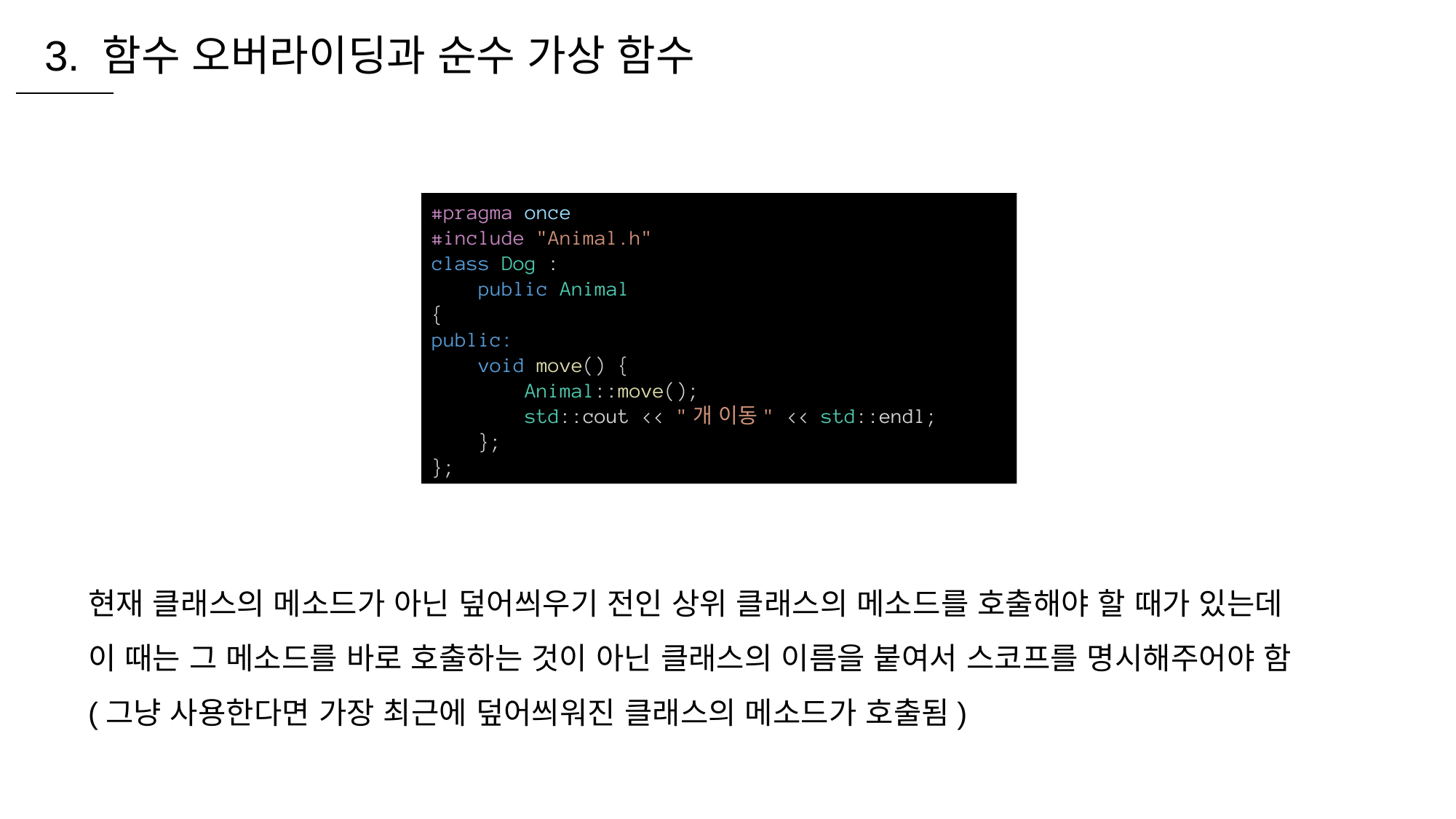

3. 함수 오버라이딩과 순수 가상 함수
#pragma once
#include "Animal.h"
class Dog :
    public Animal
{
public:
    void move() {
        Animal::move();
        std::cout << "개 이동" << std::endl;
    };
};
현재 클래스의 메소드가 아닌 덮어씌우기 전인 상위 클래스의 메소드를 호출해야 할 때가 있는데
이 때는 그 메소드를 바로 호출하는 것이 아닌 클래스의 이름을 붙여서 스코프를 명시해주어야 함
(그냥 사용한다면 가장 최근에 덮어씌워진 클래스의 메소드가 호출됨)